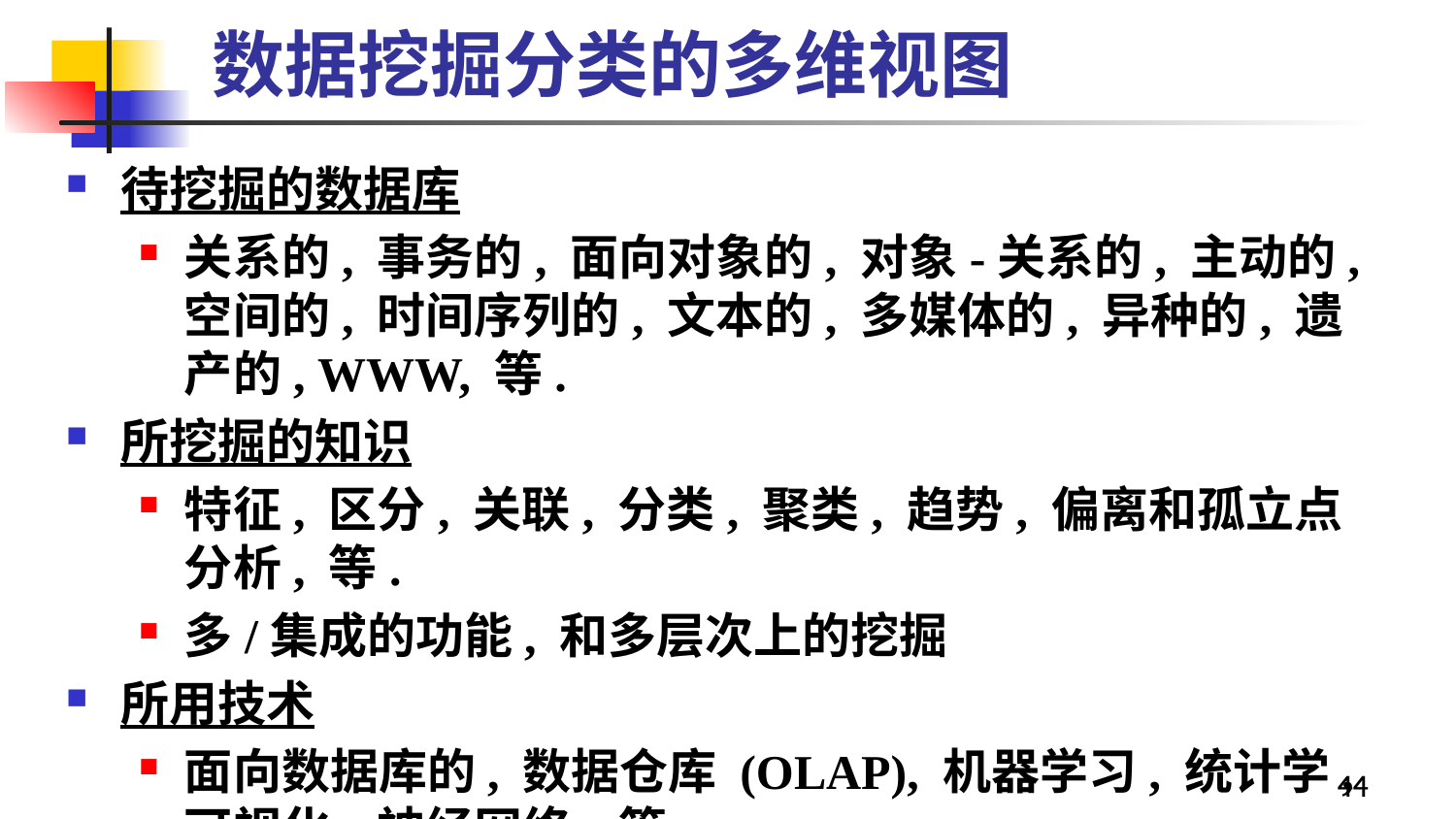

# 数据挖掘分类的多维视图
待挖掘的数据库
关系的, 事务的, 面向对象的, 对象-关系的, 主动的, 空间的, 时间序列的, 文本的, 多媒体的, 异种的, 遗产的, WWW, 等.
所挖掘的知识
特征, 区分, 关联, 分类, 聚类, 趋势, 偏离和孤立点分析, 等.
多/集成的功能, 和多层次上的挖掘
所用技术
面向数据库的, 数据仓库 (OLAP), 机器学习, 统计学, 可视化, 神经网络, 等.
适合的应用
零售, 电讯, 银行, 欺骗分析, DNA 挖掘, 股票市场分析, Web 挖掘, Web日志分析, 等
44